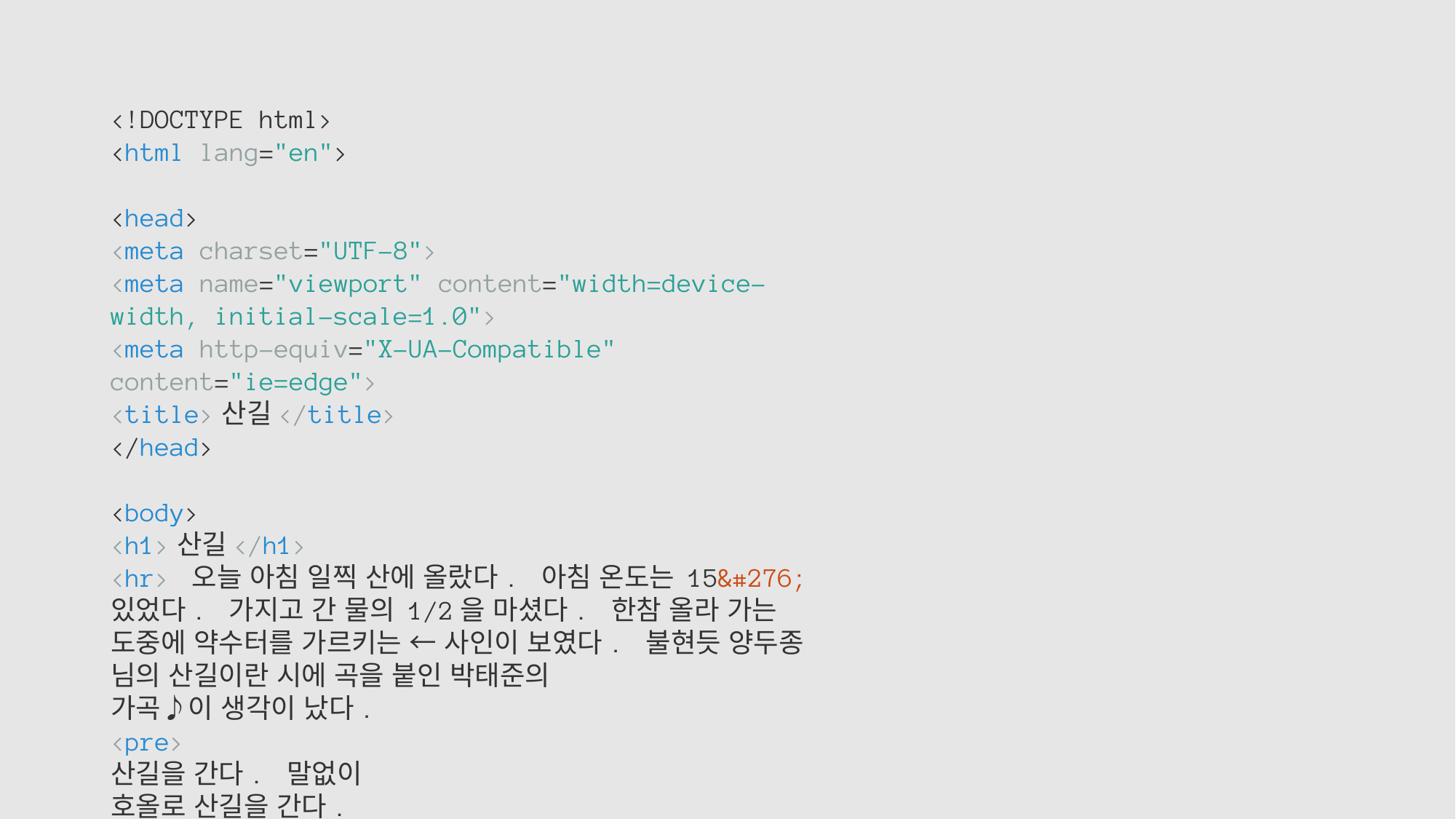

<!DOCTYPE html>
<html lang="en">
<head>
<meta charset="UTF-8">
<meta name="viewport" content="width=device-width, initial-scale=1.0">
<meta http-equiv="X-UA-Compatible" content="ie=edge">
<title>산길</title>
</head>
<body>
<h1>산길</h1>
<hr> 오늘 아침 일찍 산에 올랐다. 아침 온도는 15&#276;있었다. 가지고 간 물의 1/2을 마셨다. 한참 올라 가는 도중에 약수터를 가르키는 ← 사인이 보였다. 불현듯 양두종 님의 산길이란 시에 곡을 붙인 박태준의
가곡♪이 생각이 났다.
<pre>
산길을 간다. 말없이
호올로 산길을 간다.
해는 져서 새소리 그치고
짐승의 발자취 그윽히 들리는
산길을 간다 말없이
밤에 홀로 산길을 간다
</pre> &copy;Copyright(c)황기태 All rights reserverd. ☎010-0000-9999
</body>
</html>